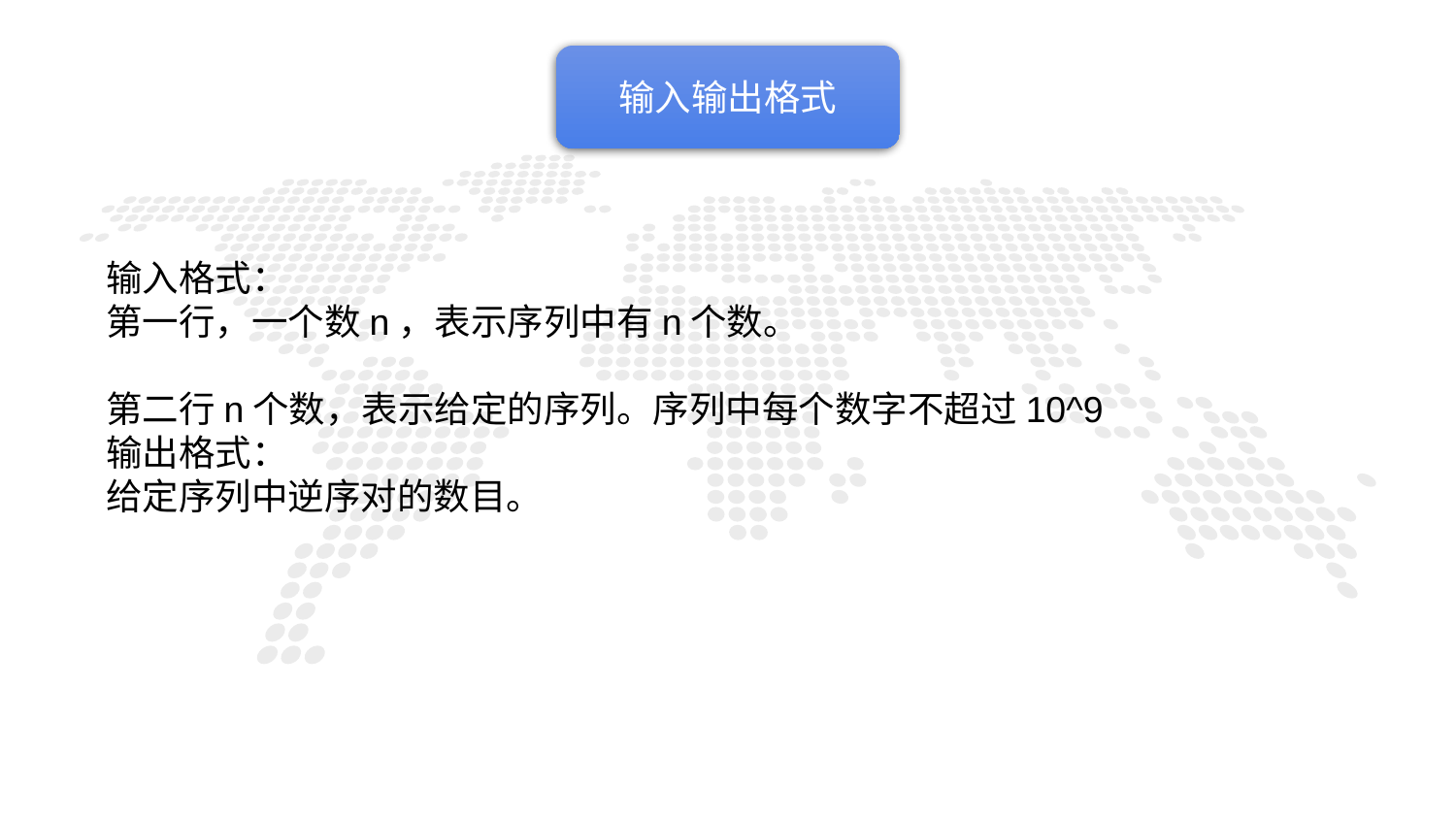

输入输出格式
输入格式：
第一行，一个数n，表示序列中有n个数。

第二行n个数，表示给定的序列。序列中每个数字不超过10^9
输出格式：
给定序列中逆序对的数目。